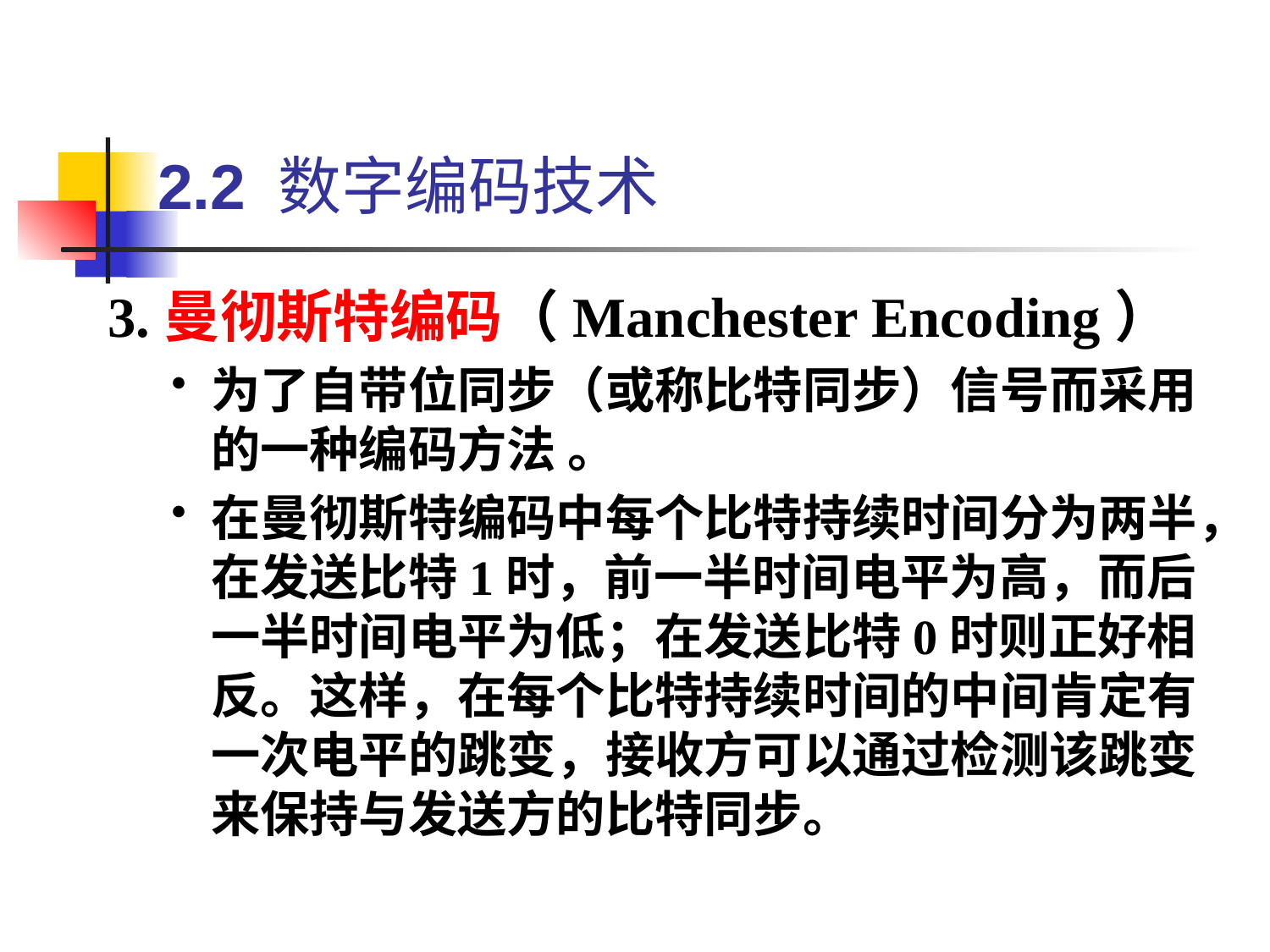

# 2.2 数字编码技术
3.曼彻斯特编码（Manchester Encoding）
为了自带位同步（或称比特同步）信号而采用的一种编码方法 。
在曼彻斯特编码中每个比特持续时间分为两半，在发送比特1时，前一半时间电平为高，而后一半时间电平为低；在发送比特0时则正好相反。这样，在每个比特持续时间的中间肯定有一次电平的跳变，接收方可以通过检测该跳变来保持与发送方的比特同步。